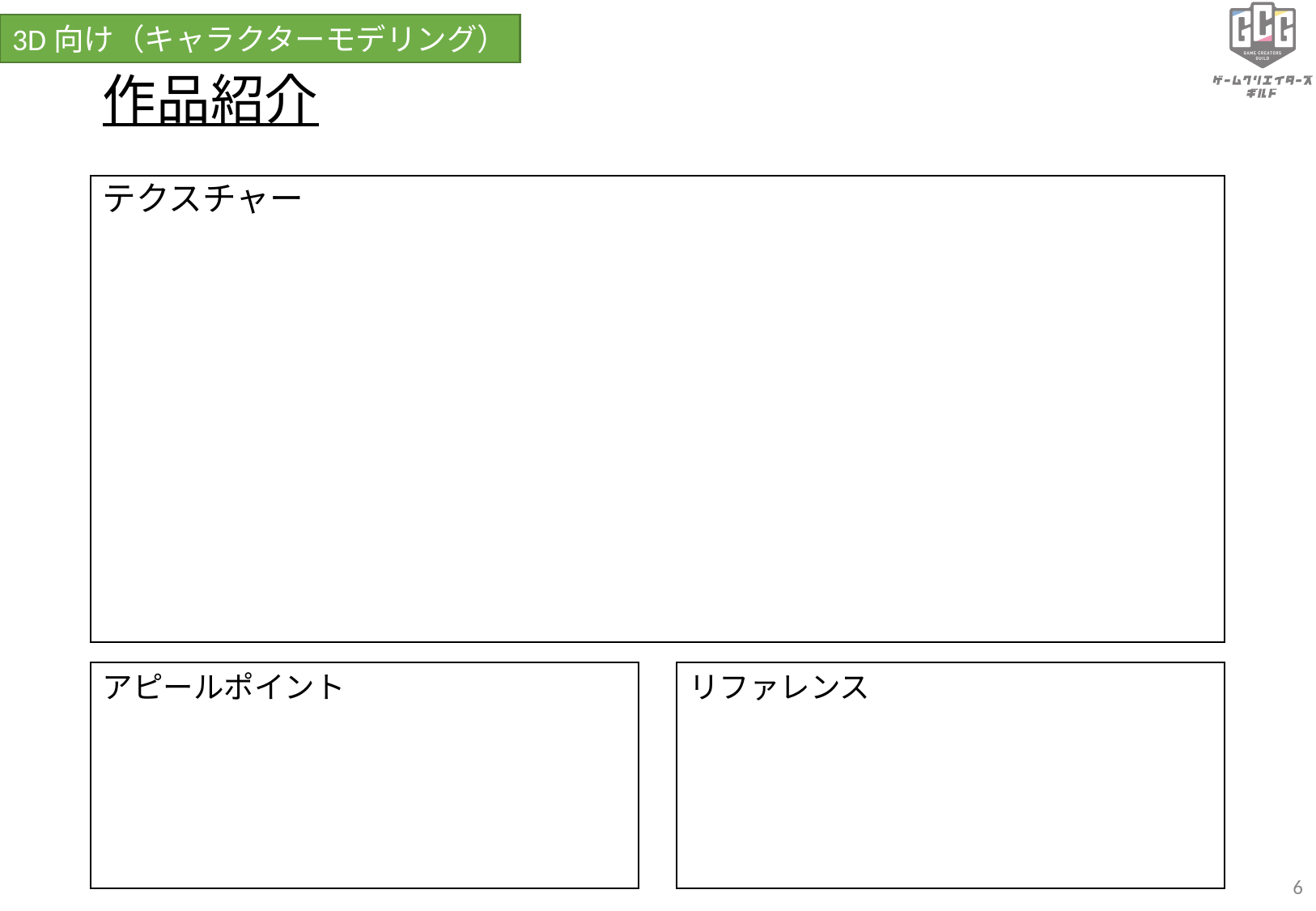

3D向け（キャラクターモデリング）
# 作品紹介
テクスチャー
アピールポイント
リファレンス
6